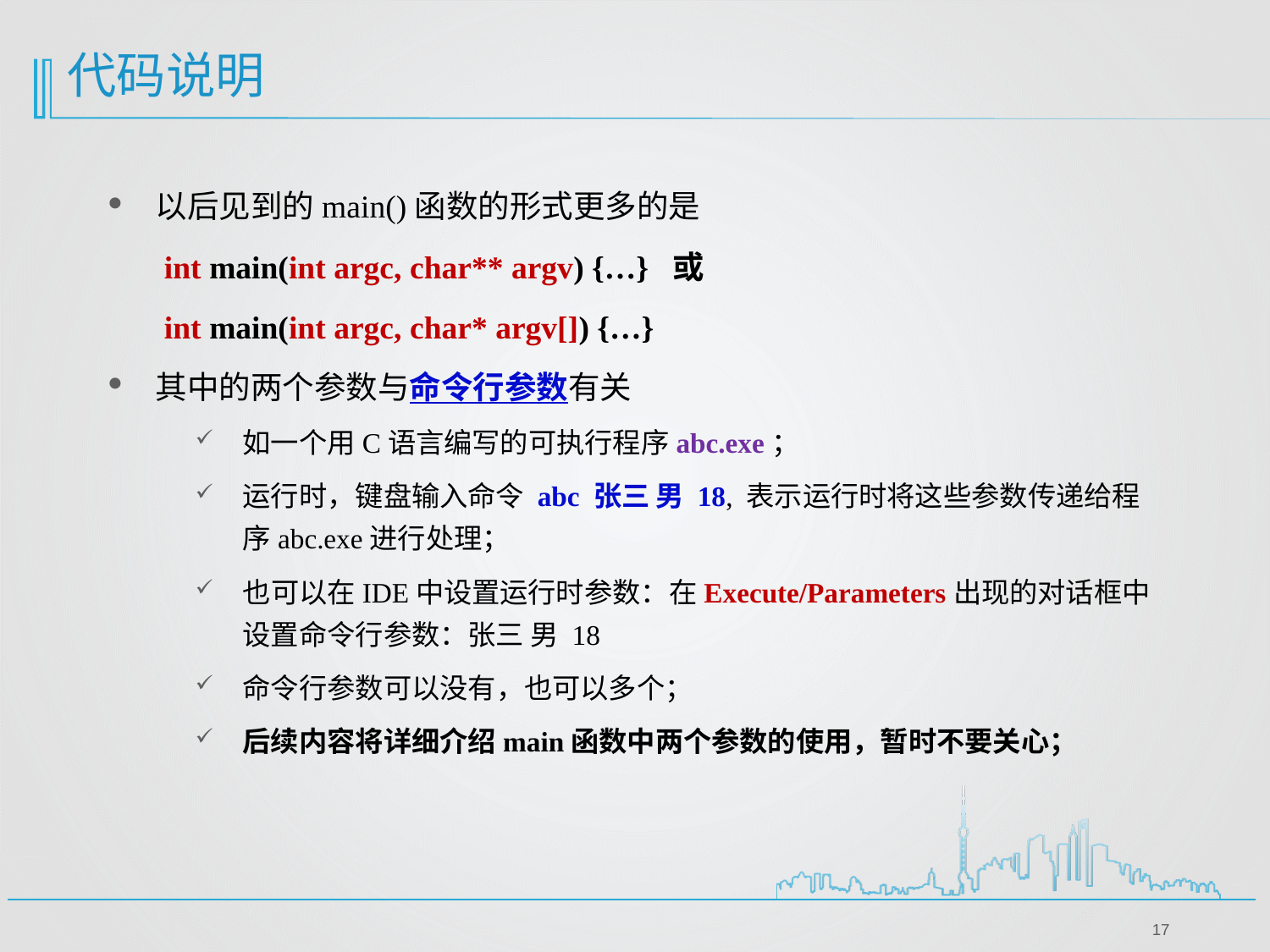

代码说明
以后见到的main()函数的形式更多的是
       int main(int argc, char** argv) {…}  或
       int main(int argc, char* argv[]) {…}
其中的两个参数与命令行参数有关
如一个用C语言编写的可执行程序abc.exe；
运行时，键盘输入命令 abc 张三 男 18, 表示运行时将这些参数传递给程序abc.exe进行处理；
也可以在IDE中设置运行时参数：在Execute/Parameters出现的对话框中设置命令行参数：张三 男 18
命令行参数可以没有，也可以多个；
后续内容将详细介绍main函数中两个参数的使用，暂时不要关心；

17